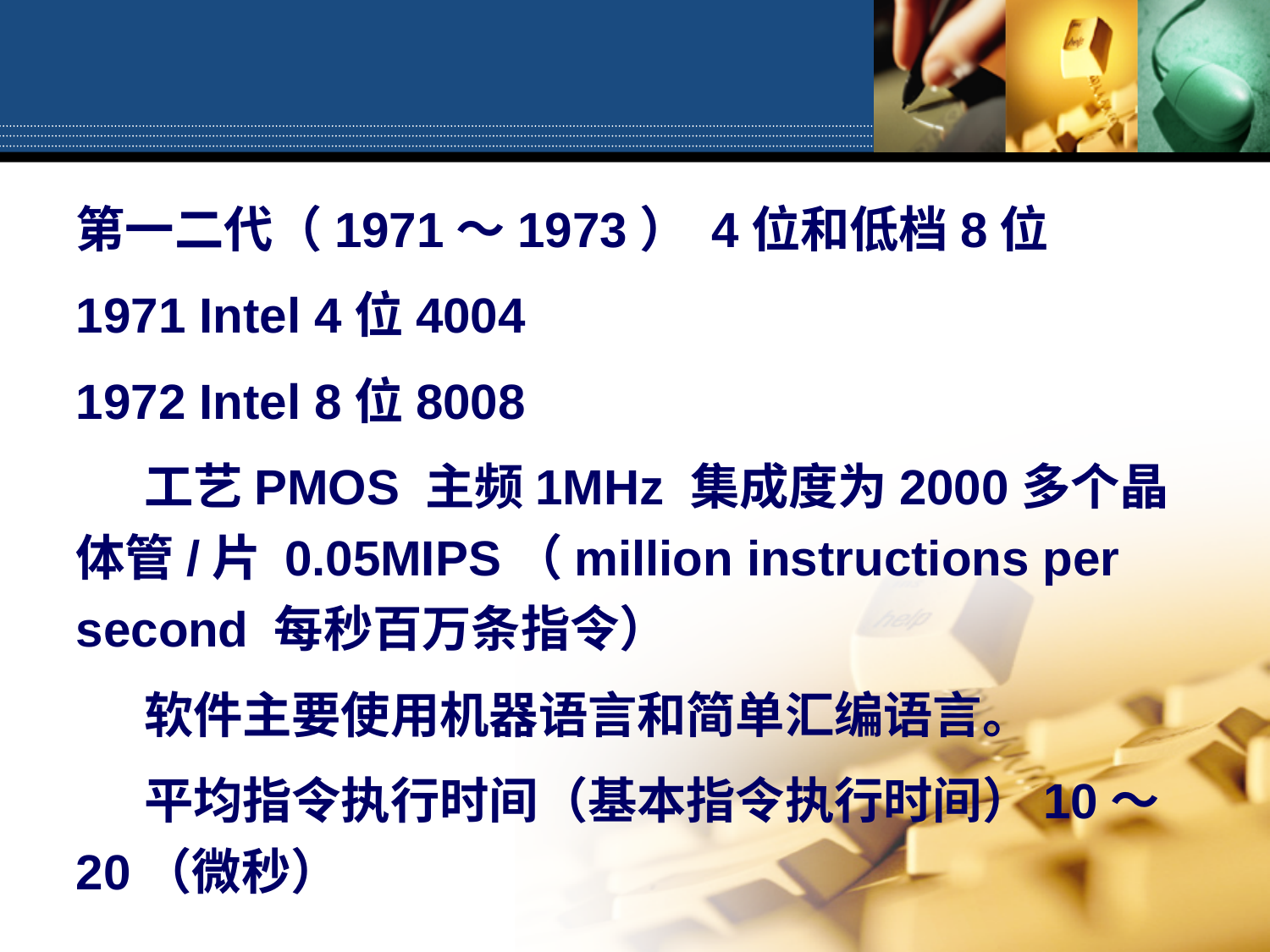

#
第一二代（1971～1973） 4位和低档8位
1971 Intel 4位4004
1972 Intel 8位8008
     工艺PMOS 主频1MHz 集成度为2000多个晶体管/片 0.05MIPS（million instructions per second 每秒百万条指令）
     软件主要使用机器语言和简单汇编语言。
     平均指令执行时间（基本指令执行时间）10～20（微秒）